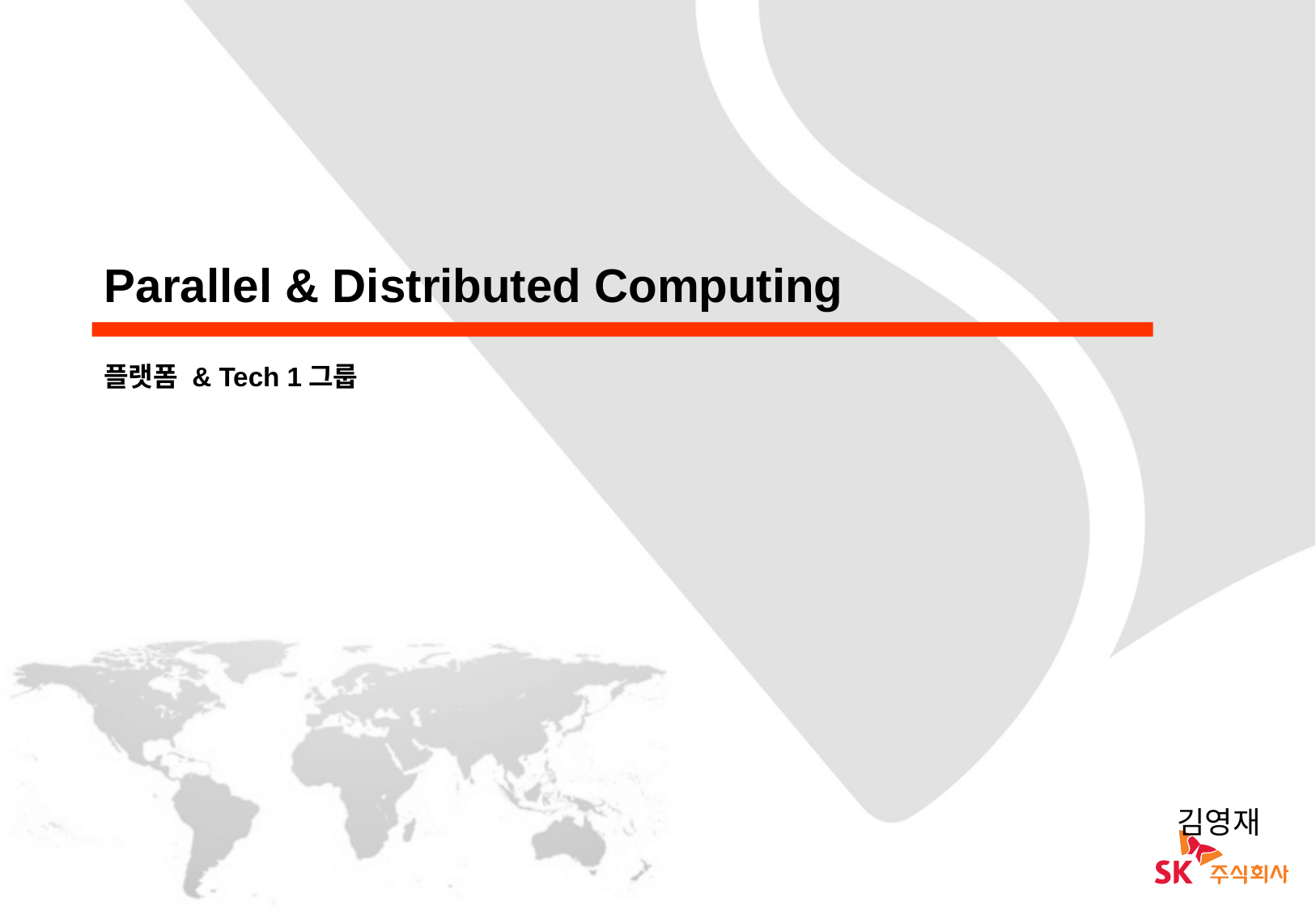

# Parallel & Distributed Computing
플랫폼 & Tech 1그룹
김영재